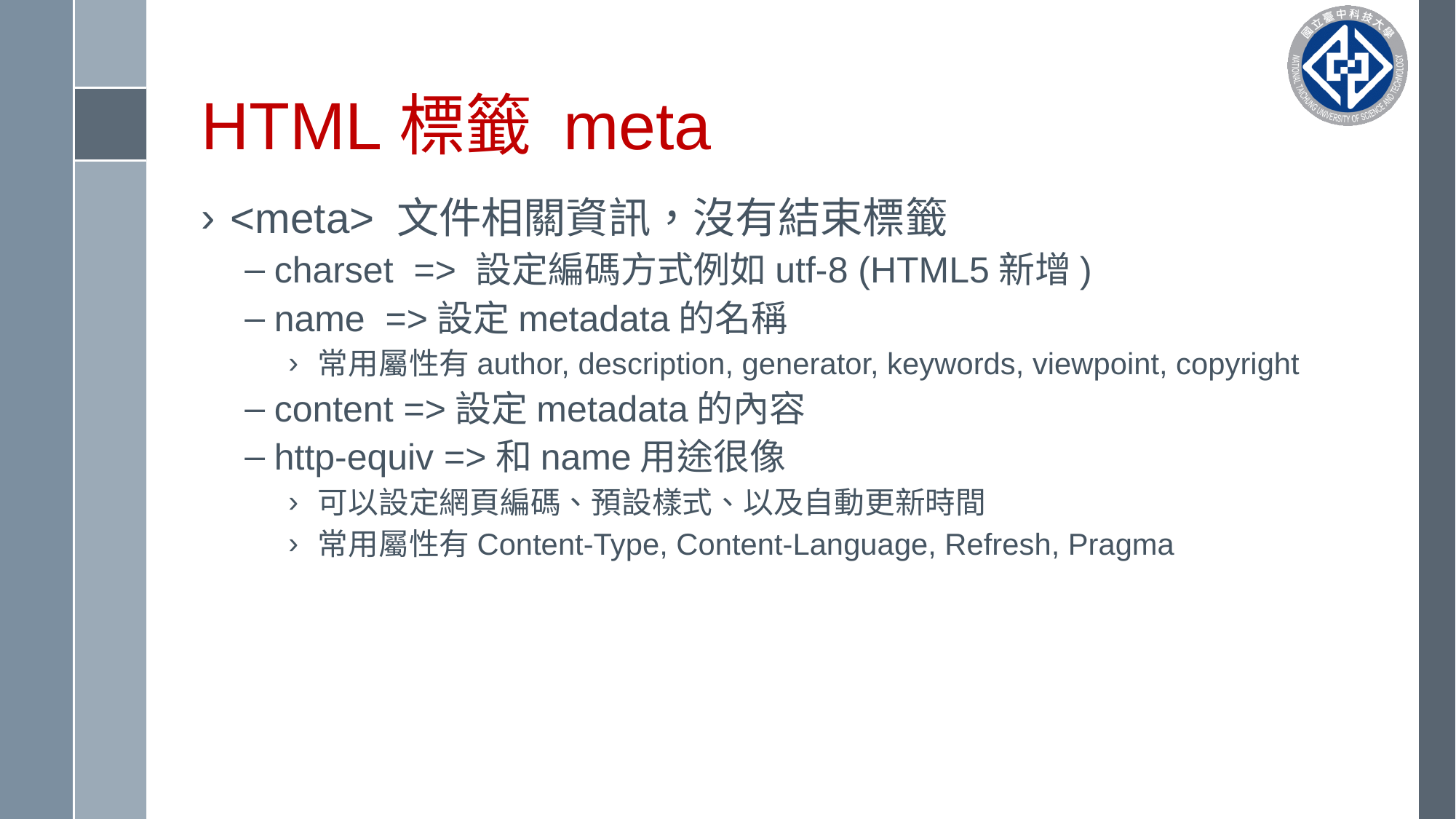

# HTML標籤 meta
<meta> 文件相關資訊，沒有結束標籤
charset  => 設定編碼方式例如utf-8 (HTML5新增)
name  =>設定metadata的名稱
常用屬性有author, description, generator, keywords, viewpoint, copyright
content =>設定metadata的內容
http-equiv =>和name用途很像
可以設定網頁編碼、預設樣式、以及自動更新時間
常用屬性有Content-Type, Content-Language, Refresh, Pragma